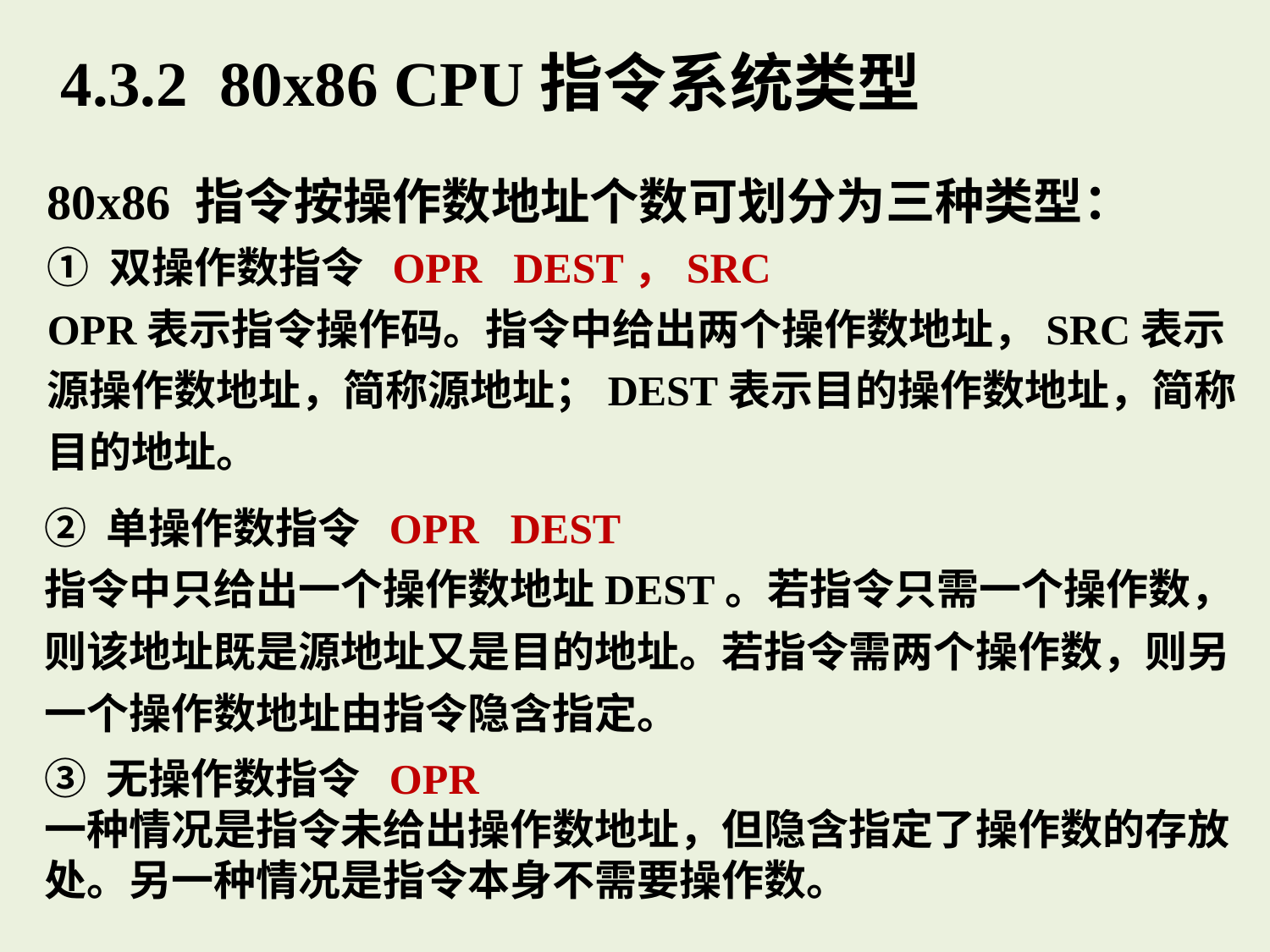

4.3.2  80x86 CPU指令系统类型
80x86 指令按操作数地址个数可划分为三种类型：
① 双操作数指令  OPR   DEST，SRC
OPR表示指令操作码。指令中给出两个操作数地址，SRC表示源操作数地址，简称源地址；DEST表示目的操作数地址，简称目的地址。
② 单操作数指令  OPR   DEST
指令中只给出一个操作数地址DEST。若指令只需一个操作数，则该地址既是源地址又是目的地址。若指令需两个操作数，则另一个操作数地址由指令隐含指定。
③ 无操作数指令  OPR
一种情况是指令未给出操作数地址，但隐含指定了操作数的存放处。另一种情况是指令本身不需要操作数。
102